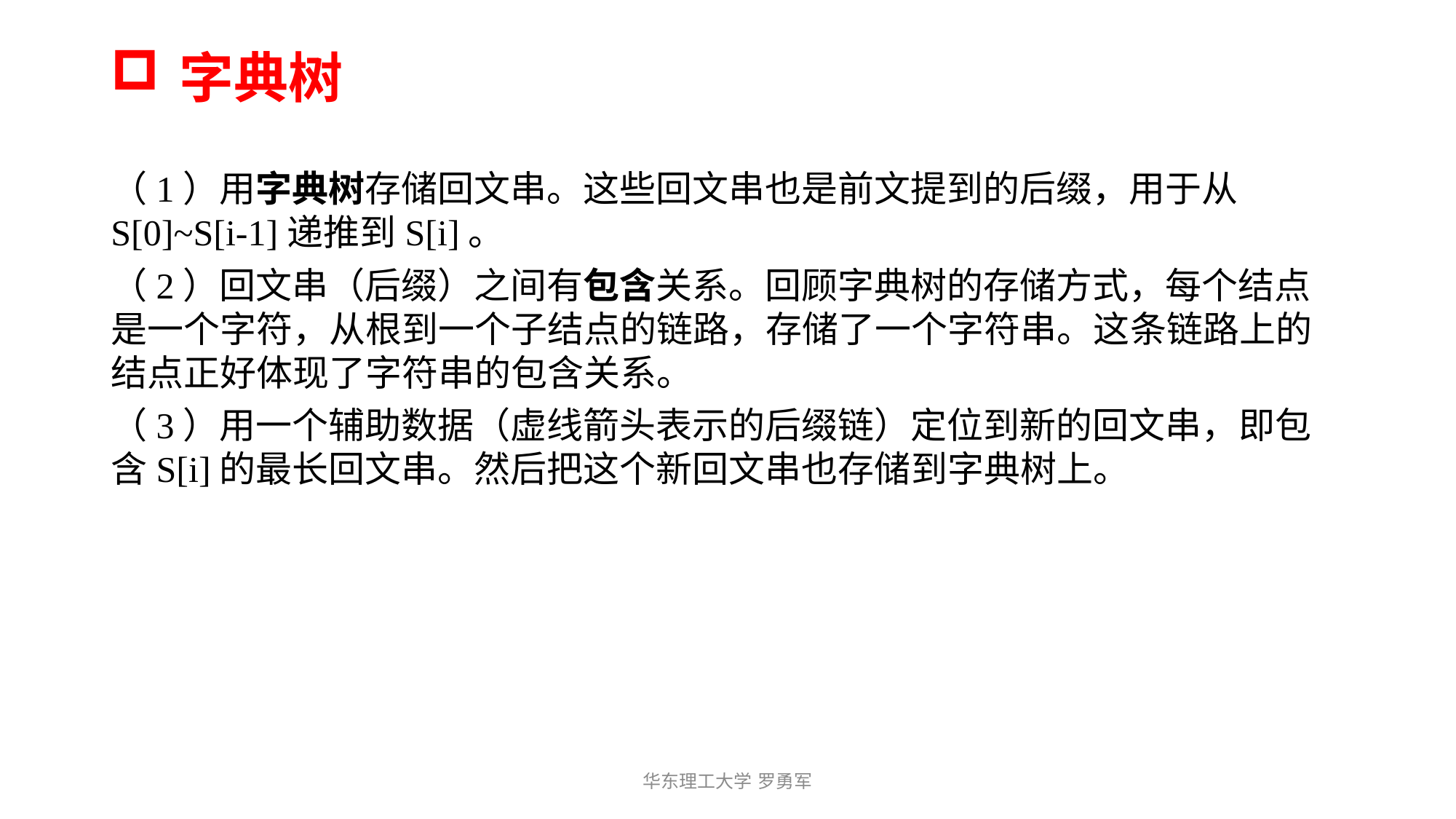

# 字典树
（1）用字典树存储回文串。这些回文串也是前文提到的后缀，用于从S[0]~S[i-1]递推到S[i]。
（2）回文串（后缀）之间有包含关系。回顾字典树的存储方式，每个结点是一个字符，从根到一个子结点的链路，存储了一个字符串。这条链路上的结点正好体现了字符串的包含关系。
（3）用一个辅助数据（虚线箭头表示的后缀链）定位到新的回文串，即包含S[i]的最长回文串。然后把这个新回文串也存储到字典树上。

华东理工大学 罗勇军